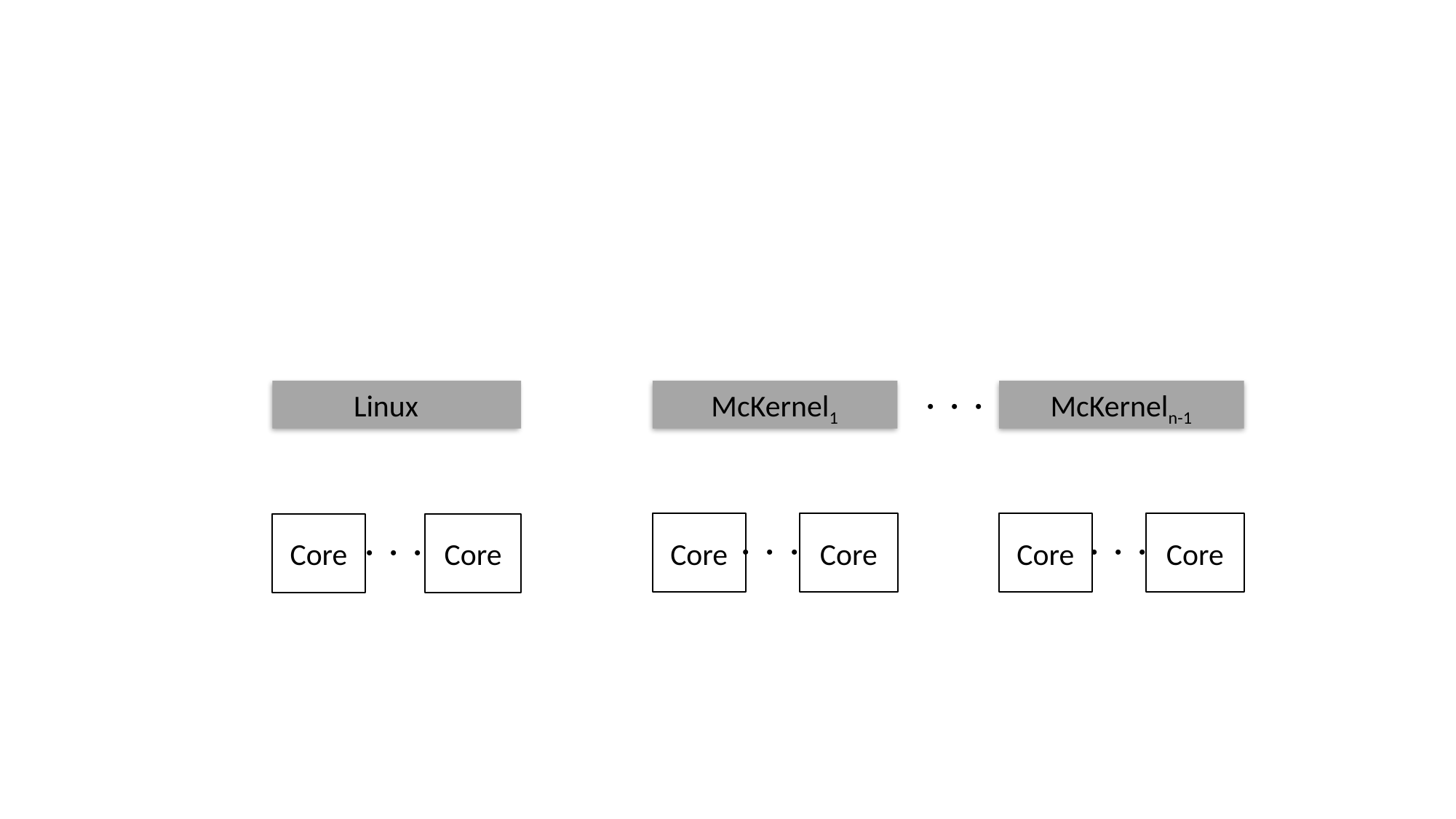

Linux

McKernel1
McKerneln-1
・・・
Core
Core
Core
Core
Core
Core
・・・
・・・
・・・